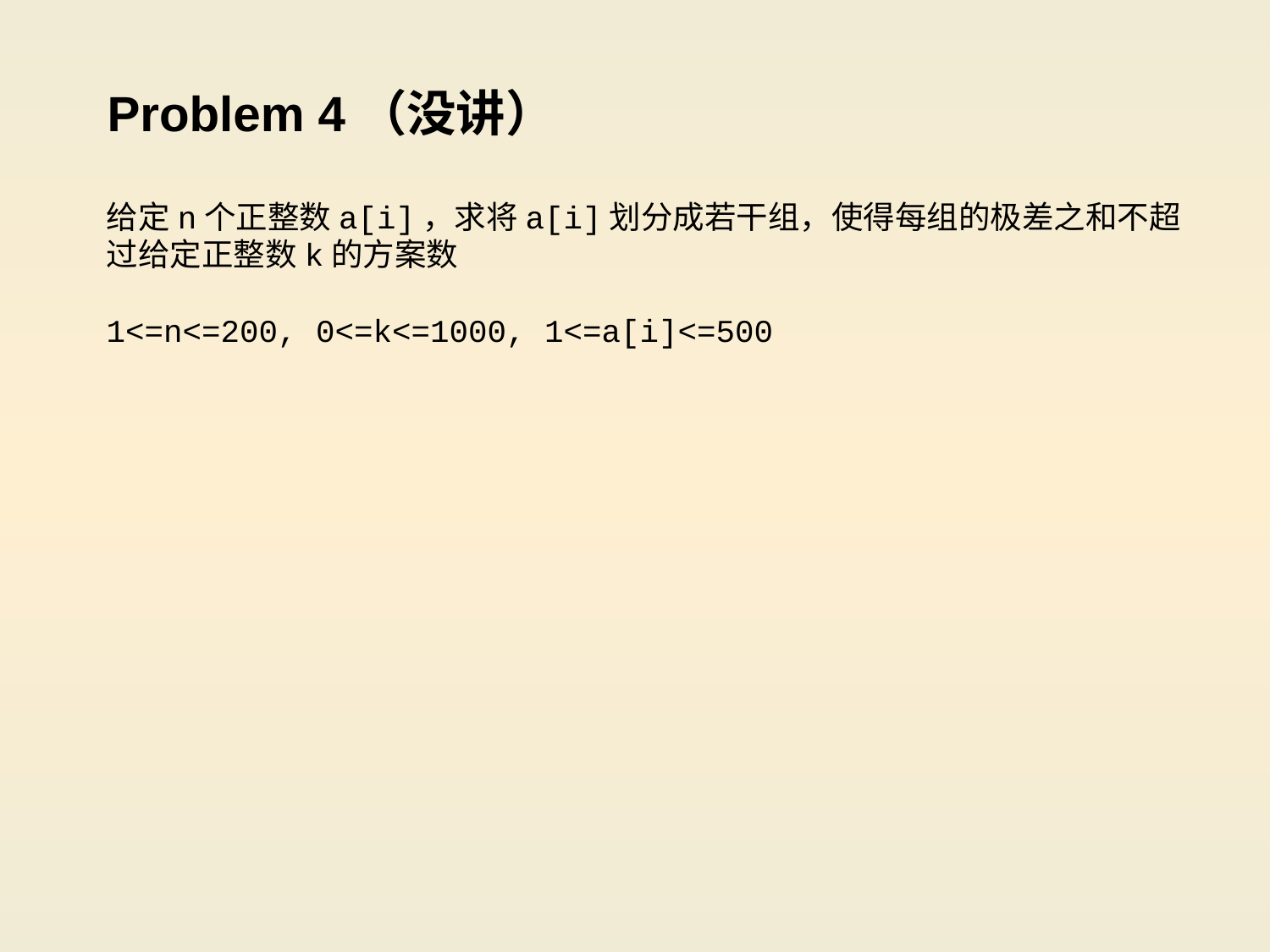

Problem 4（没讲）
给定n个正整数a[i]，求将a[i]划分成若干组，使得每组的极差之和不超过给定正整数k的方案数

1<=n<=200, 0<=k<=1000, 1<=a[i]<=500